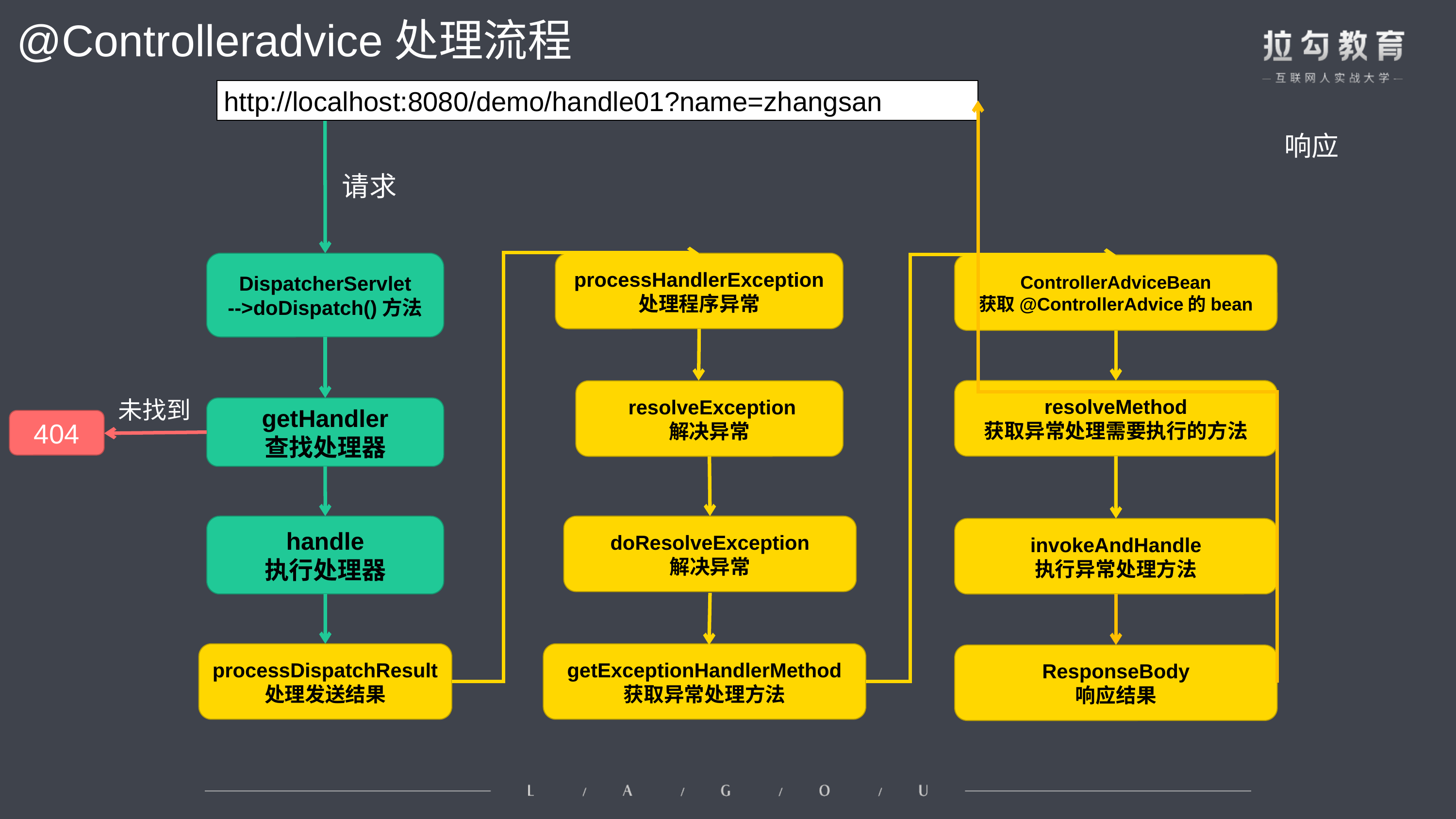

@Controlleradvice处理流程
http://localhost:8080/demo/handle01?name=zhangsan
响应
请求
DispatcherServlet
-->doDispatch()方法
processHandlerException
处理程序异常
ControllerAdviceBean
获取@ControllerAdvice的bean
resolveMethod
获取异常处理需要执行的方法
 resolveException
解决异常
未找到
getHandler
查找处理器
404
handle
执行处理器
doResolveException
解决异常
invokeAndHandle
执行异常处理方法
processDispatchResult
处理发送结果
getExceptionHandlerMethod
获取异常处理方法
ResponseBody
响应结果